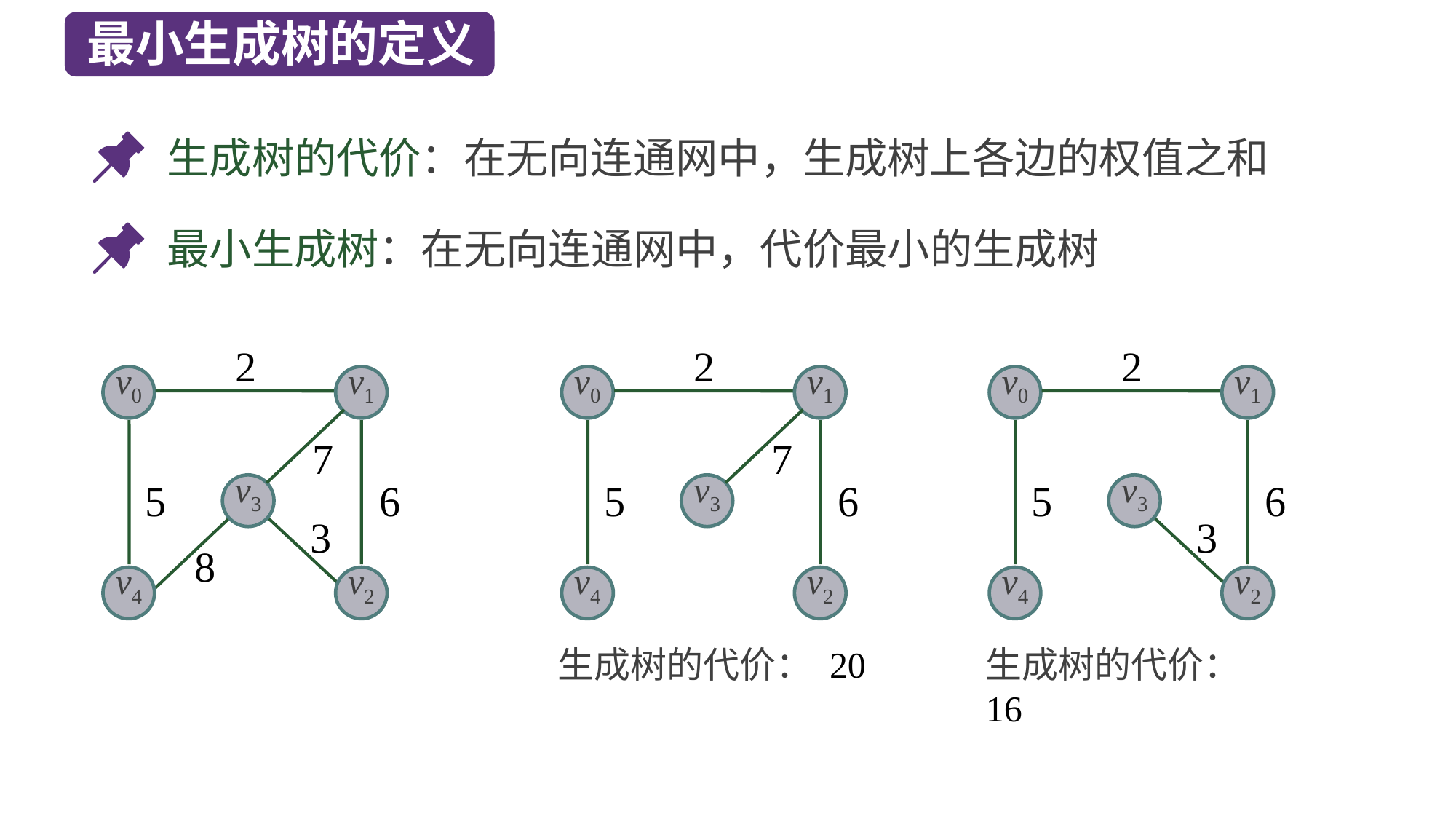

最小生成树的定义

生成树的代价：在无向连通网中，生成树上各边的权值之和

最小生成树：在无向连通网中，代价最小的生成树

2
7
5
6
3
8
v0
v1

v3

v4
v2
2
v0
v1

7
5
v3
v4
v2
生成树的代价： 20
6
2
v0
v1

5
6
v3
3

v4
v2
生成树的代价： 16